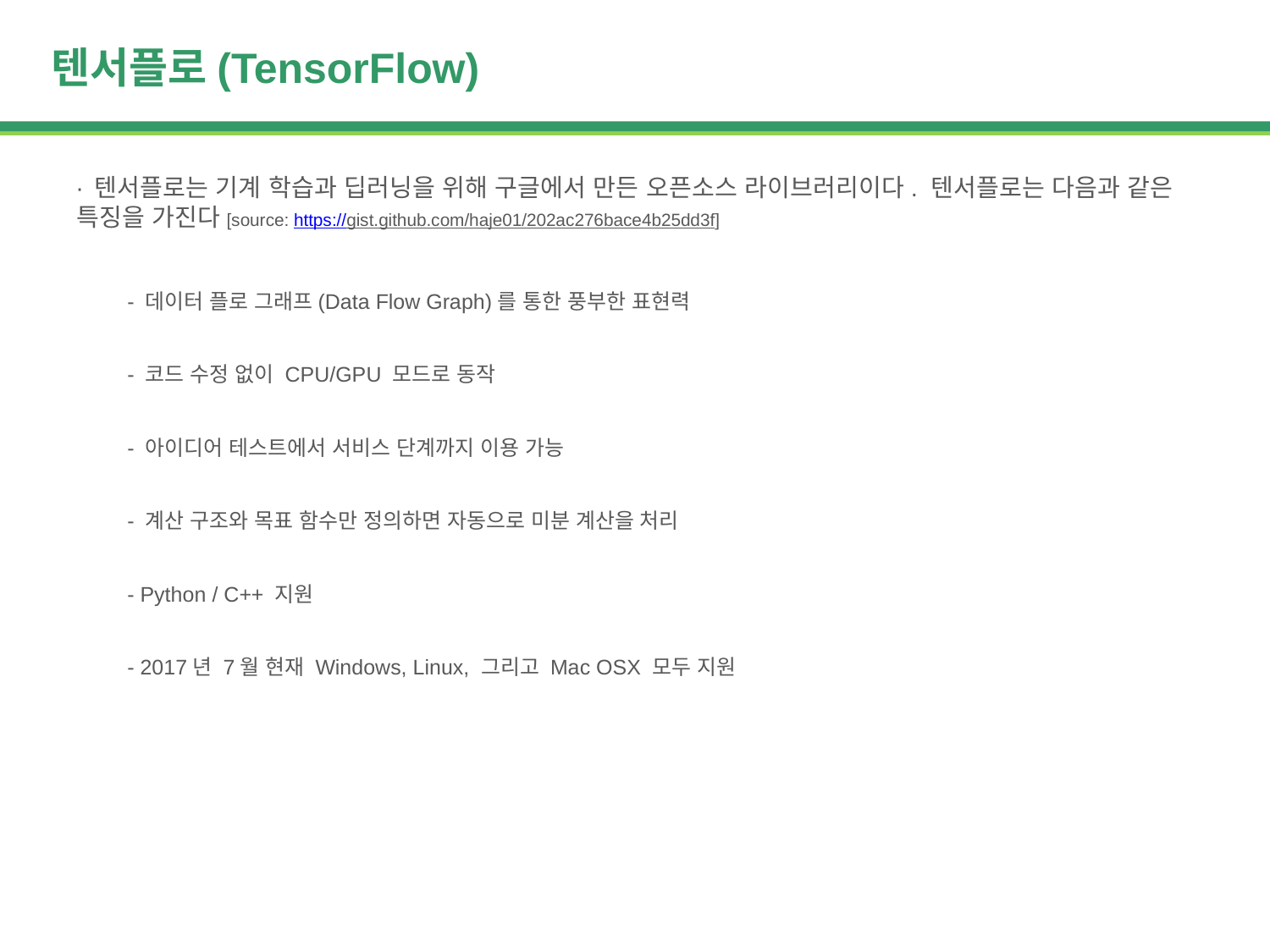

텐서플로(TensorFlow)

∙ 텐서플로는 기계 학습과 딥러닝을 위해 구글에서 만든 오픈소스 라이브러리이다. 텐서플로는 다음과 같은 특징을 가진다[source: https://gist.github.com/haje01/202ac276bace4b25dd3f]
- 데이터 플로 그래프(Data Flow Graph)를 통한 풍부한 표현력
- 코드 수정 없이 CPU/GPU 모드로 동작
- 아이디어 테스트에서 서비스 단계까지 이용 가능
- 계산 구조와 목표 함수만 정의하면 자동으로 미분 계산을 처리
- Python / C++ 지원
- 2017년 7월 현재 Windows, Linux, 그리고 Mac OSX 모두 지원